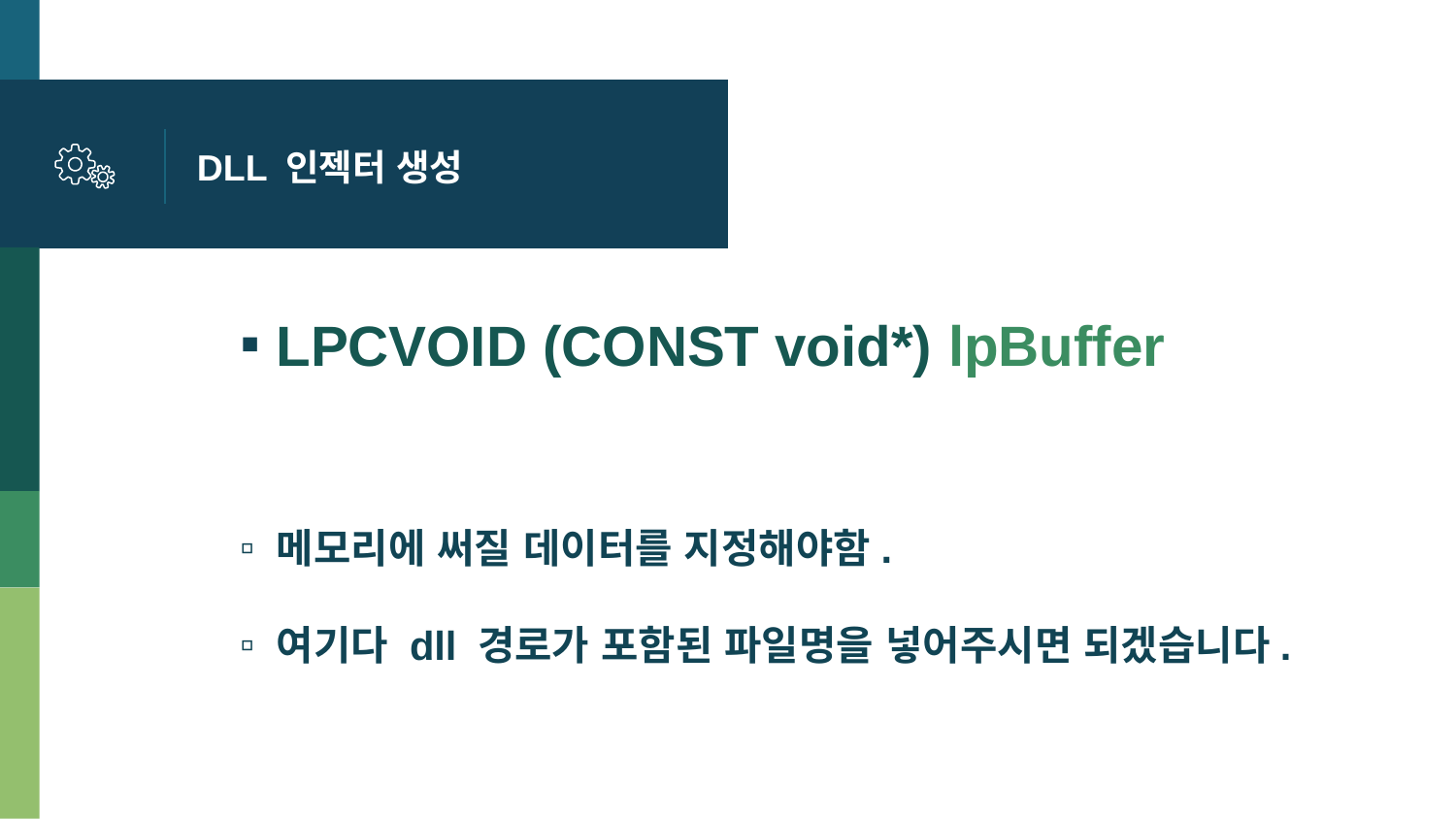

# DLL 인젝터 생성

LPCVOID (CONST void*) lpBuffer

메모리에 써질 데이터를 지정해야함.

여기다 dll 경로가 포함된 파일명을 넣어주시면 되겠습니다.